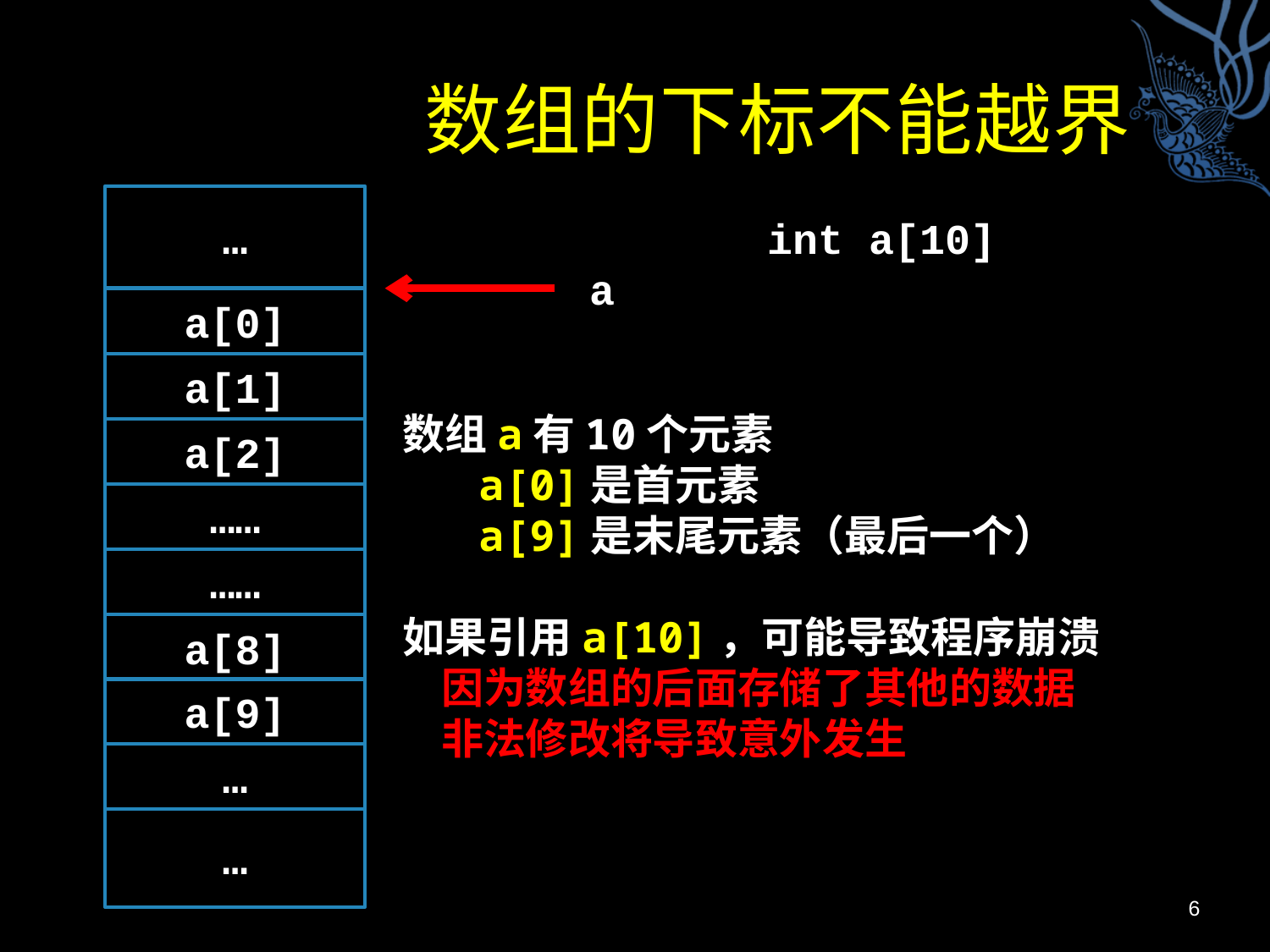

# 数组的下标不能越界
…
a[0]
a[1]
a[2]
……
……
a[8]
a[9]
…
…
       int a[10]
a
数组a有10个元素
   a[0]是首元素
   a[9]是末尾元素（最后一个）

如果引用a[10]，可能导致程序崩溃
   因为数组的后面存储了其他的数据
   非法修改将导致意外发生
6